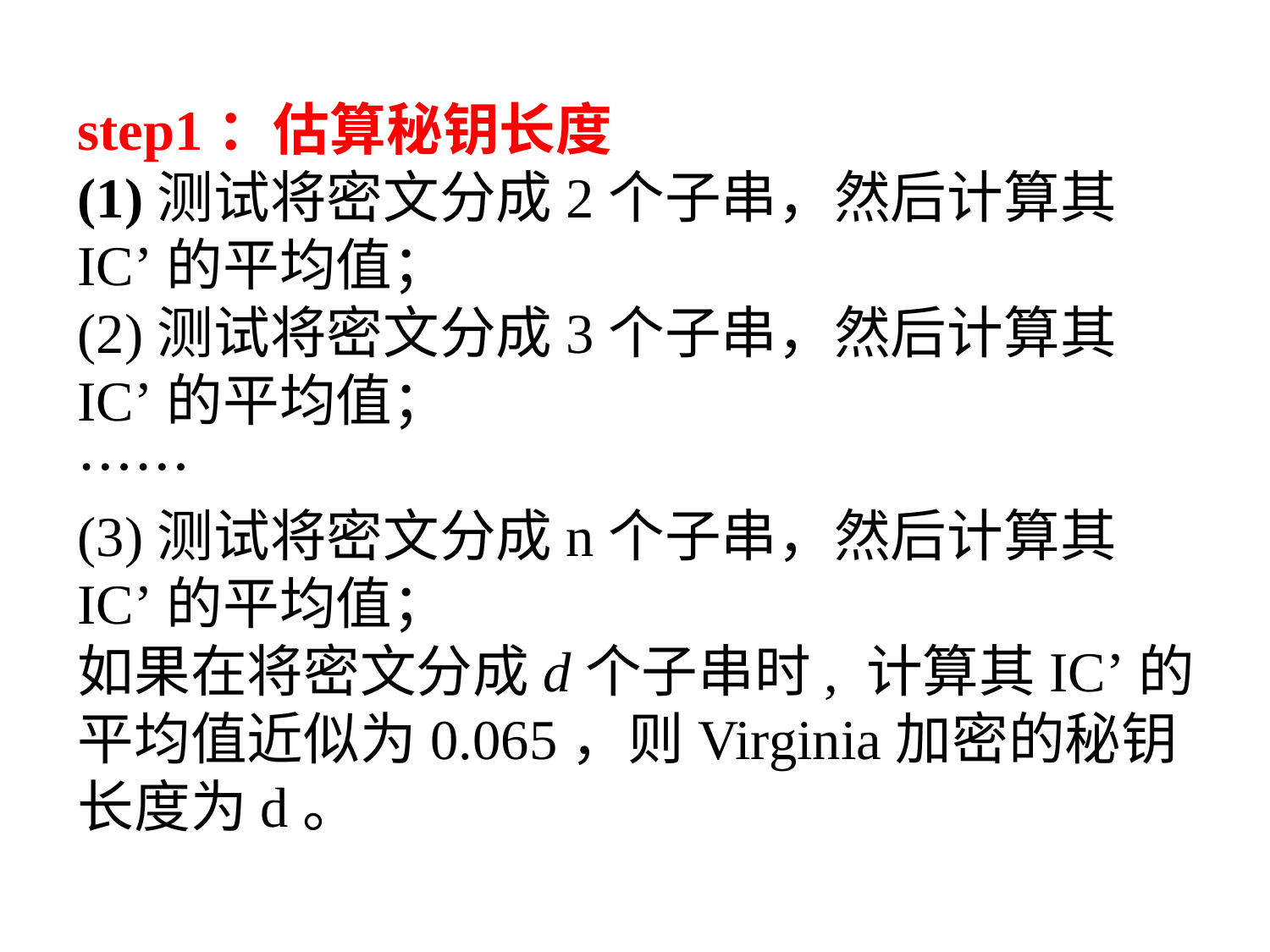

# step1：估算秘钥长度 (1)测试将密文分成2个子串，然后计算其IC’的平均值； (2)测试将密文分成3个子串，然后计算其IC’的平均值； …… (3)测试将密文分成n个子串，然后计算其IC’的平均值； 如果在将密文分成d个子串时, 计算其IC’的平均值近似为0.065，则Virginia加密的秘钥长度为d。